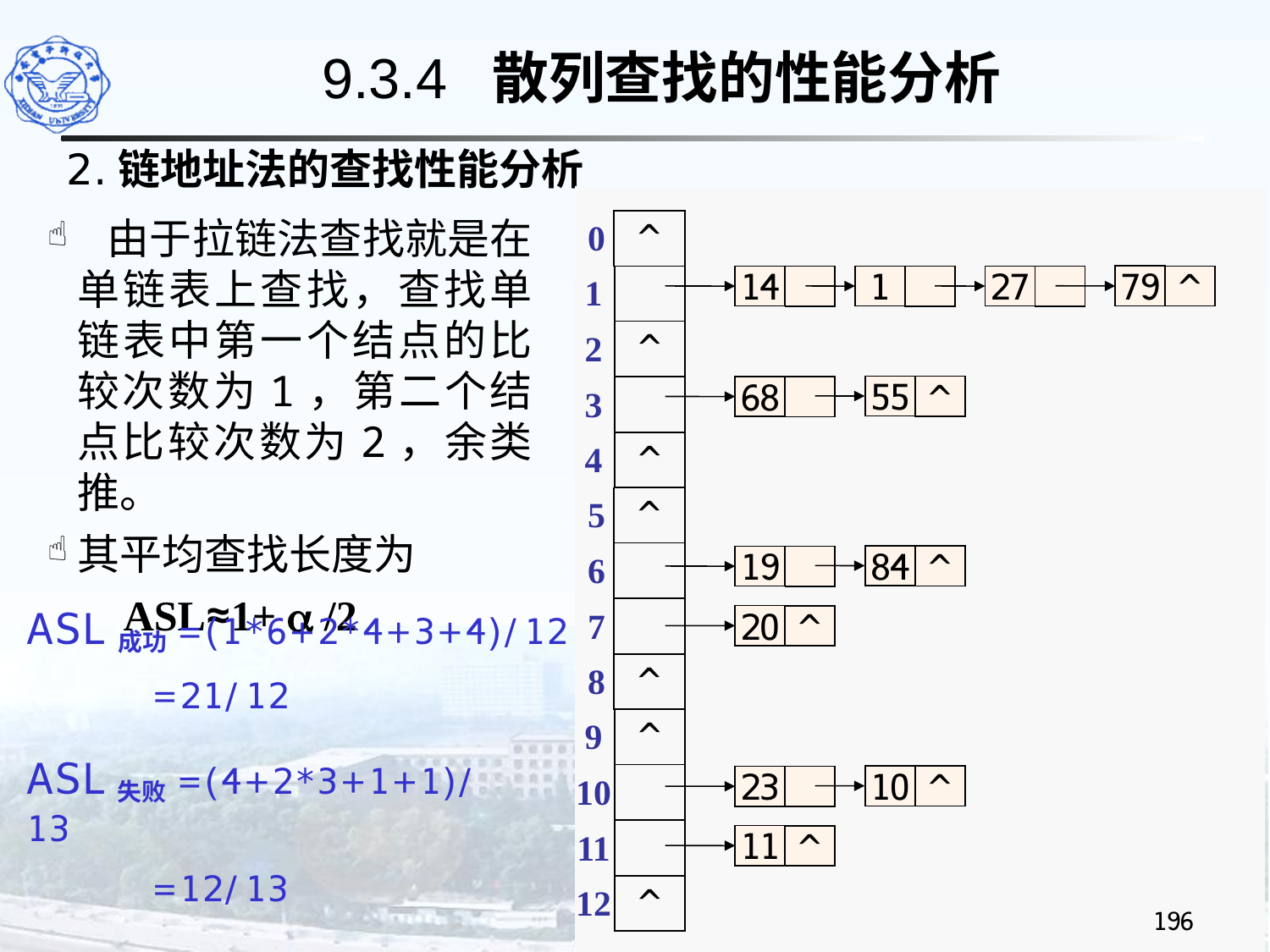

9.3.4  散列查找的性能分析
2.链地址法的查找性能分析

  由于拉链法查找就是在单链表上查找，查找单链表中第一个结点的比较次数为1，第二个结点比较次数为2，余类推。
其平均查找长度为
   ASL≈1+ α /2
^
0

1
^
2

3
^
4
^
5

6

7
^
8
^
9

10

11
^
12
79
14
1
27
^

55
^
68

84
^
19

ASL成功=(1*6+2*4+3+4)/12
            =21/12
20
^

ASL失败=(4+2*3+1+1)/13
            =12/13
10
^
23

11
^

196